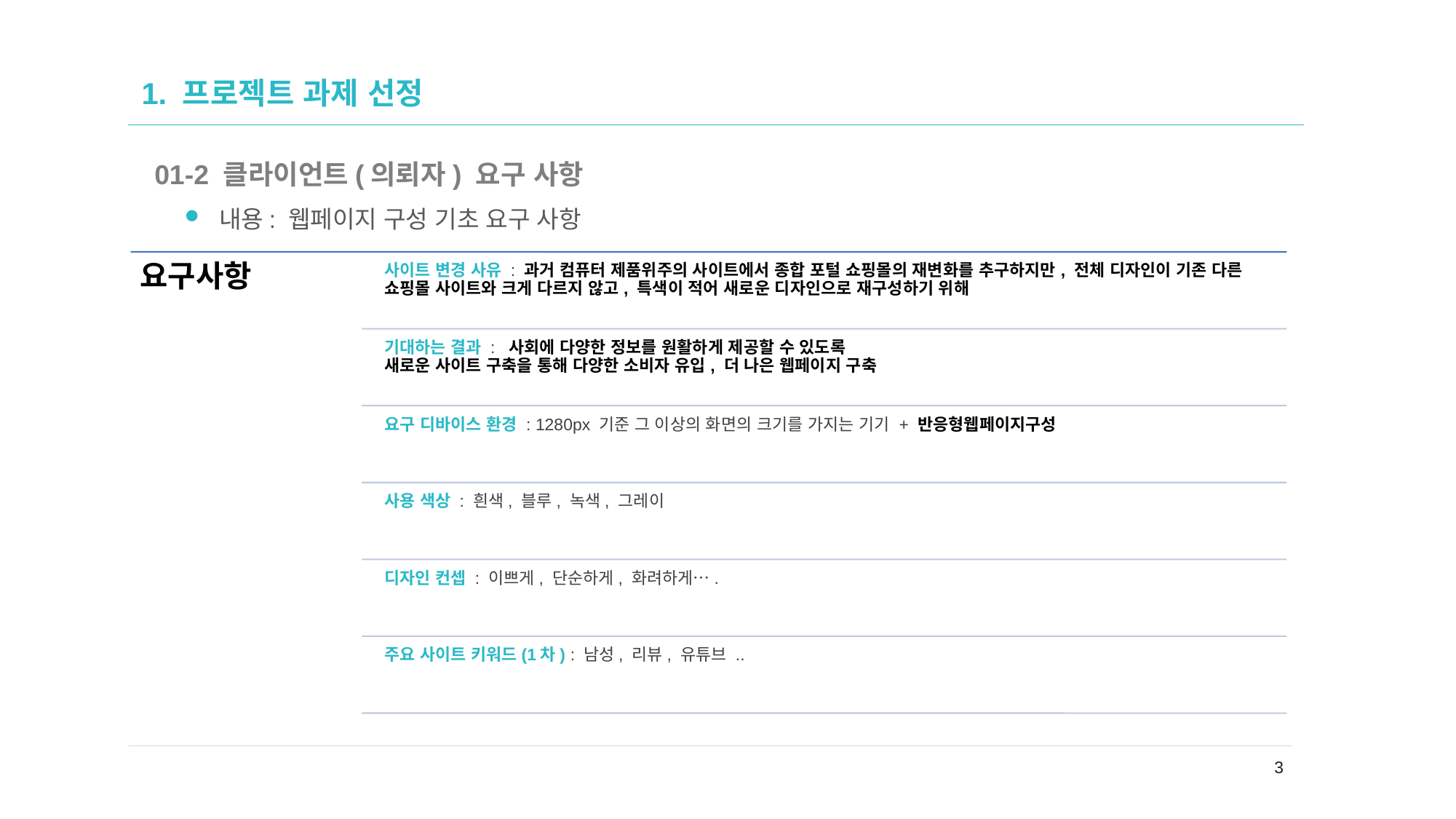

# 1. 프로젝트 과제 선정
01-2 클라이언트(의뢰자) 요구 사항
내용: 웹페이지 구성 기초 요구 사항
요구사항
사이트 변경 사유 : 과거 컴퓨터 제품위주의 사이트에서 종합 포털 쇼핑몰의 재변화를 추구하지만, 전체 디자인이 기존 다른 쇼핑몰 사이트와 크게 다르지 않고, 특색이 적어 새로운 디자인으로 재구성하기 위해
기대하는 결과 :  사회에 다양한 정보를 원활하게 제공할 수 있도록
새로운 사이트 구축을 통해 다양한 소비자 유입, 더 나은 웹페이지 구축
요구 디바이스 환경 : 1280px 기준 그 이상의 화면의 크기를 가지는 기기 + 반응형웹페이지구성
사용 색상 : 흰색, 블루, 녹색, 그레이
디자인 컨셉 : 이쁘게, 단순하게, 화려하게….
주요 사이트 키워드(1차) : 남성, 리뷰, 유튜브 ..
3